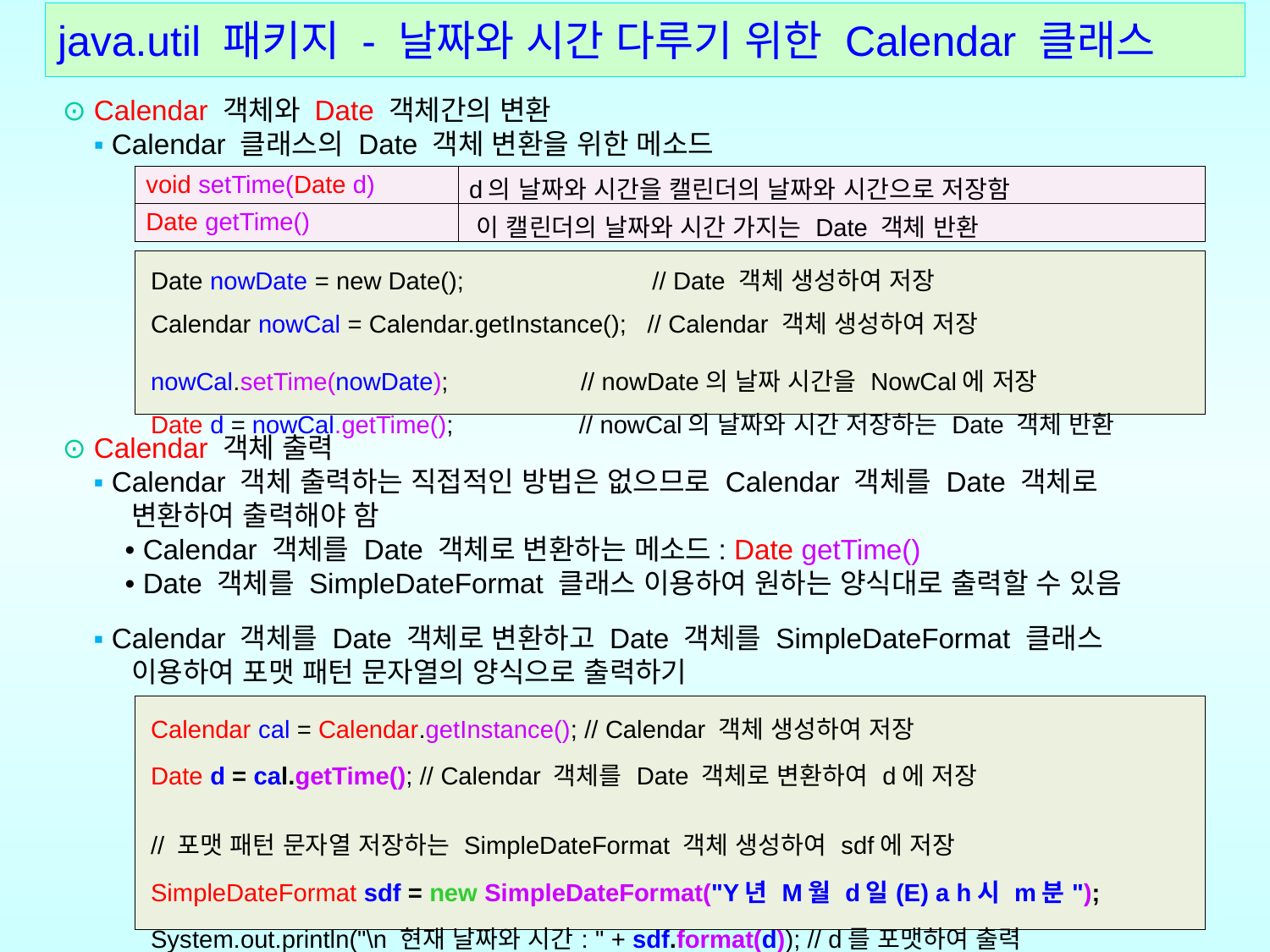

# java.util 패키지 - 날짜와 시간 다루기 위한 Calendar 클래스
⊙ Calendar 객체와 Date 객체간의 변환
    ▪ Calendar 클래스의 Date 객체 변환을 위한 메소드

⊙ Calendar 객체 출력
    ▪ Calendar 객체 출력하는 직접적인 방법은 없으므로 Calendar 객체를 Date 객체로
        변환하여 출력해야 함
        • Calendar 객체를 Date 객체로 변환하는 메소드: Date getTime()
        • Date 객체를 SimpleDateFormat 클래스 이용하여 원하는 양식대로 출력할 수 있음

    ▪ Calendar 객체를 Date 객체로 변환하고 Date 객체를 SimpleDateFormat 클래스
        이용하여 포맷 패턴 문자열의 양식으로 출력하기
| void setTime(Date d) | d의 날짜와 시간을 캘린더의 날짜와 시간으로 저장함 |
| --- | --- |
| Date getTime() | 이 캘린더의 날짜와 시간 가지는 Date 객체 반환 |
| Date nowDate = new Date(); // Date 객체 생성하여 저장 Calendar nowCal = Calendar.getInstance(); // Calendar 객체 생성하여 저장 nowCal.setTime(nowDate); // nowDate의 날짜 시간을 NowCal에 저장 Date d = nowCal.getTime(); // nowCal의 날짜와 시간 저장하는 Date 객체 반환 |
| --- |
| Calendar cal = Calendar.getInstance(); // Calendar 객체 생성하여 저장 Date d = cal.getTime(); // Calendar 객체를 Date 객체로 변환하여 d에 저장 // 포맷 패턴 문자열 저장하는 SimpleDateFormat 객체 생성하여 sdf에 저장 SimpleDateFormat sdf = new SimpleDateFormat("Y년 M월 d일(E) a h시 m분"); System.out.println("\n 현재 날짜와 시간: " + sdf.format(d)); // d를 포맷하여 출력 |
| --- |